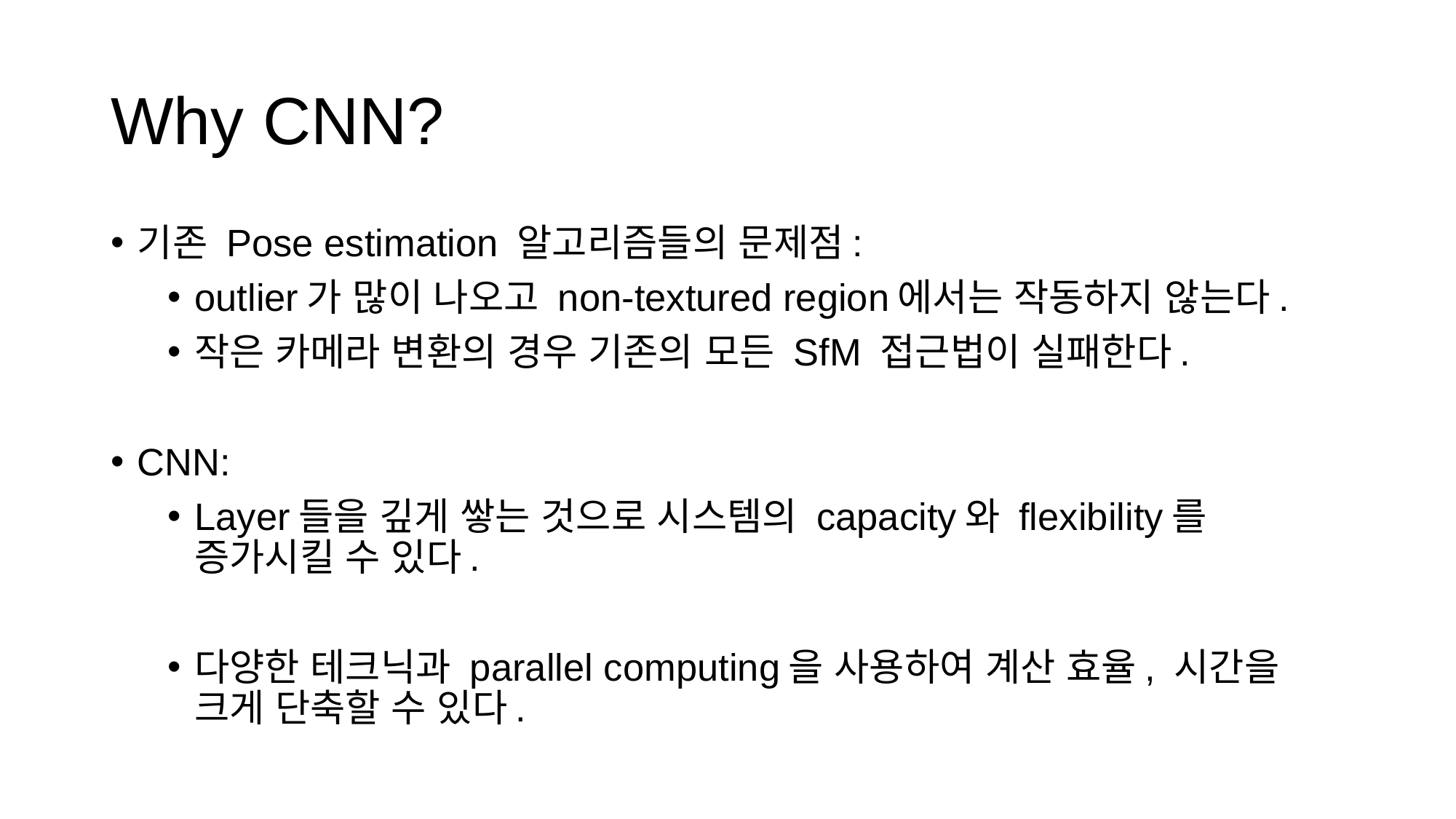

# Why CNN?
기존 Pose estimation 알고리즘들의 문제점:
outlier가 많이 나오고 non-textured region에서는 작동하지 않는다.
작은 카메라 변환의 경우 기존의 모든 SfM 접근법이 실패한다.

CNN:
Layer들을 깊게 쌓는 것으로 시스템의 capacity와 flexibility를 증가시킬 수 있다.

다양한 테크닉과 parallel computing을 사용하여 계산 효율, 시간을 크게 단축할 수 있다.